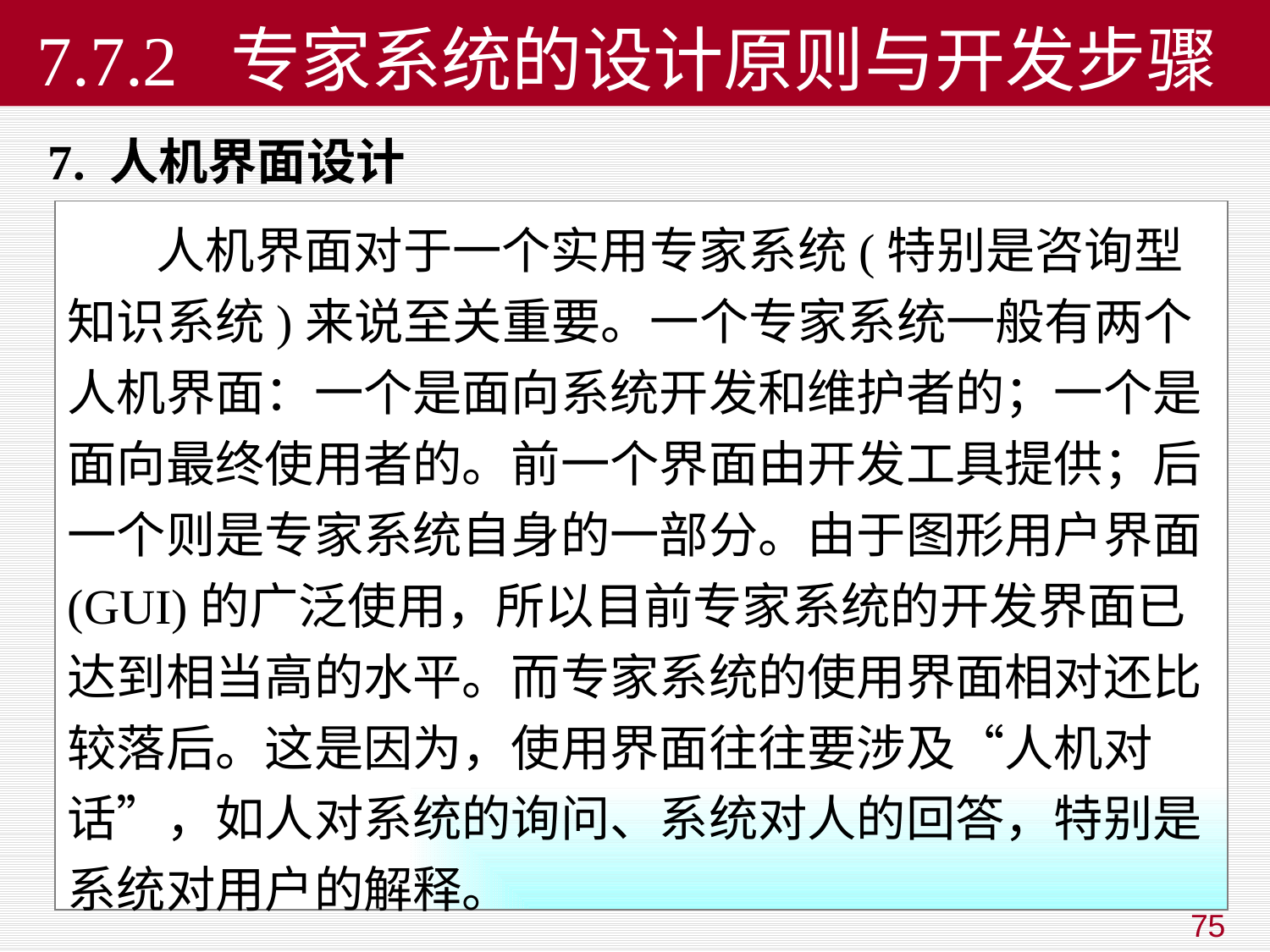

# 7.7.2  专家系统的设计原则与开发步骤
7. 人机界面设计
       人机界面对于一个实用专家系统(特别是咨询型知识系统)来说至关重要。一个专家系统一般有两个人机界面：一个是面向系统开发和维护者的；一个是面向最终使用者的。前一个界面由开发工具提供；后一个则是专家系统自身的一部分。由于图形用户界面(GUI)的广泛使用，所以目前专家系统的开发界面已达到相当高的水平。而专家系统的使用界面相对还比较落后。这是因为，使用界面往往要涉及“人机对话”，如人对系统的询问、系统对人的回答，特别是系统对用户的解释。
75